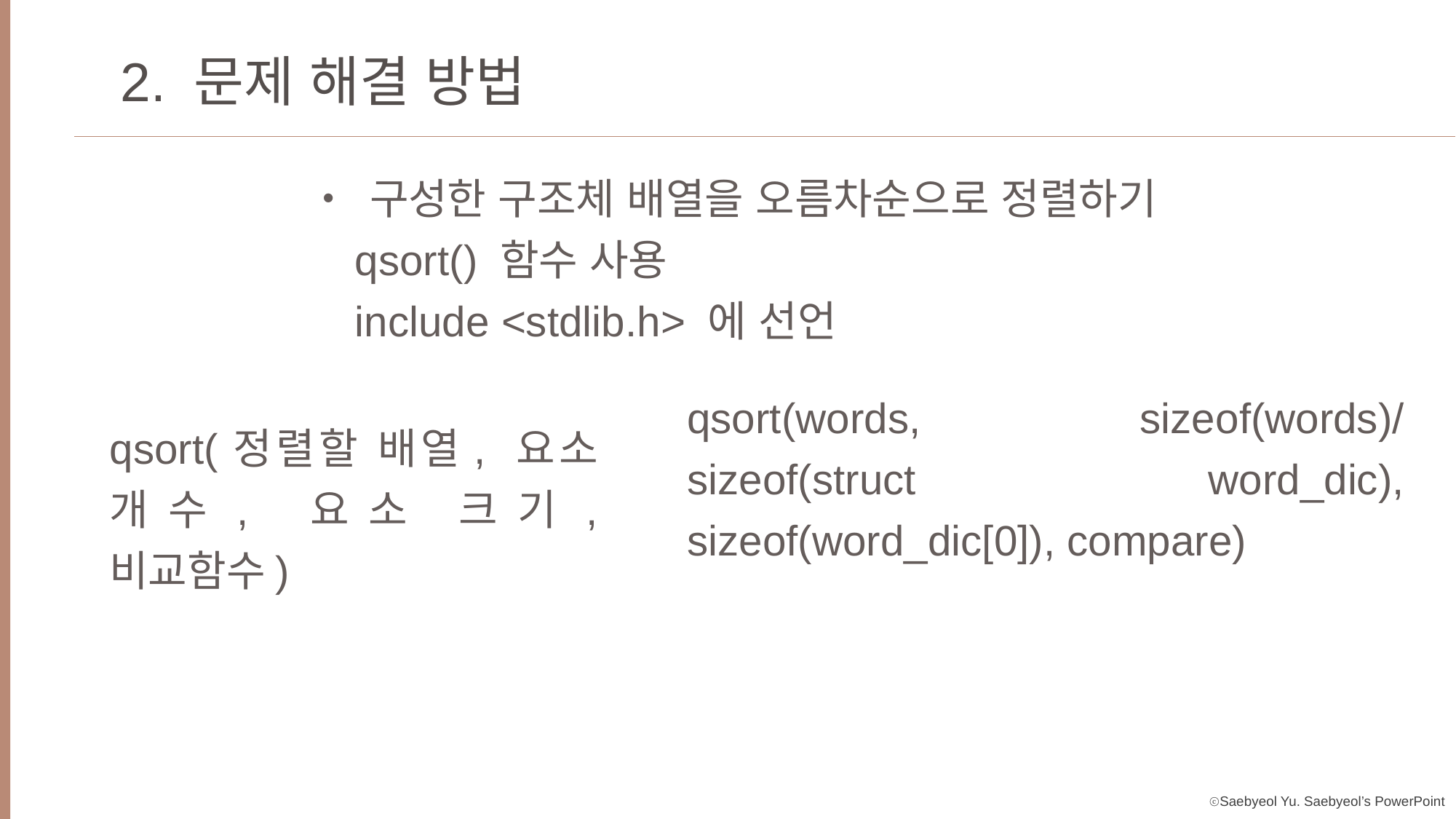

2. 문제 해결 방법

• 구성한 구조체 배열을 오름차순으로 정렬하기
    qsort() 함수 사용
    include <stdlib.h> 에 선언

qsort(words, sizeof(words)/sizeof(struct word_dic), sizeof(word_dic[0]), compare)
qsort(정렬할 배열, 요소 개수, 요소 크기, 비교함수)